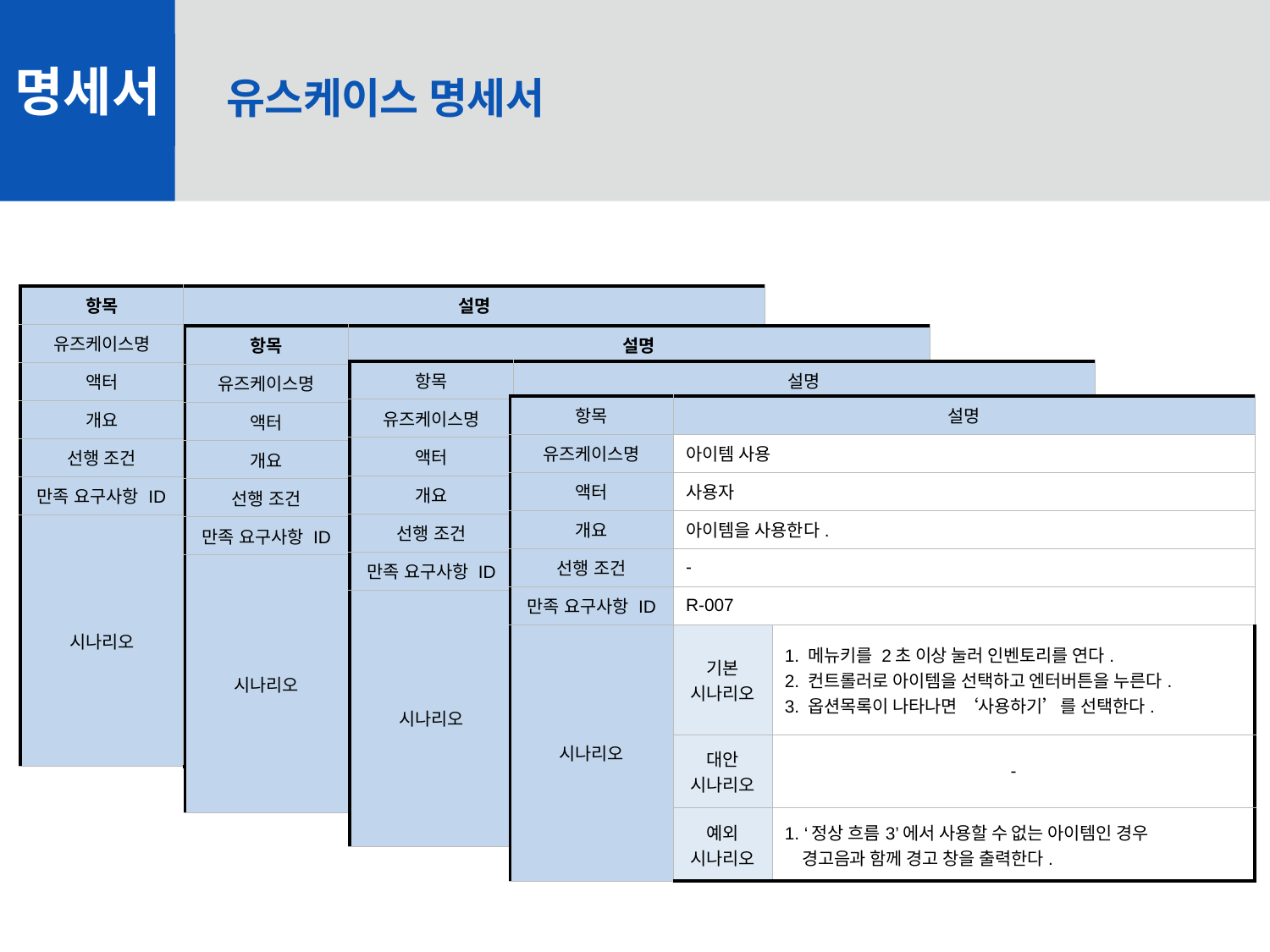

명세서
유스케이스 명세서

| 항목 | 설명 |  |
| --- | --- | --- |
| 유즈케이스명 | 플레이모드 선택 |  |
| 액터 | 사용자 |  |
| 개요 | 플레이모드 (난이도)를 선택한다. |  |
| 선행 조건 |  |  |
| 만족 요구사항 ID | R-001 |  |
| 시나리오 | 기본 시나리오 | 1. 어플리케이션을 시작한다. 2. 옵션에서 난이도를 선택한다. |
|  | 대안 시나리오 | - |
|  | 예외 시나리오 | 1. 모바일 기기와 컨트롤러가 연동이 실패하면 경고창을 띄운다. |
| 항목 | 설명 |  |
| --- | --- | --- |
| 유즈케이스명 | 상황선택 |  |
| 액터 | 사용자 |  |
| 개요 | 재해 상황을 선택한다. |  |
| 선행 조건 | - |  |
| 만족 요구사항 ID | R-002 |  |
| 시나리오 | 기본 시나리오 | 앱을 시작하면 바로 나타는 화면이다. 컨트롤러와 이벤트에 대한 설명을 확인한다. |
|  | 대안 시나리오 | - |
|  | 예외 시나리오 | - |
| 항목 | 설명 |  |
| --- | --- | --- |
| 유즈케이스명 | 아이템 클릭 |  |
| 액터 | 사용자 |  |
| 개요 | 상호작용이 가능한 오브젝트를 선택한다. |  |
| 선행 조건 | - |  |
| 만족 요구사항 ID | R-006 |  |
| 시나리오 | 기본 시나리오 | 1. 상호작용할 오브젝트에 다가간다 2. 오브젝트를 컨트롤러로 겨누고 엔터버튼을 누른다. 3. 아이템과 상호작용한다. |
|  | 대안 시나리오 | ‘정상 흐름2’ 대신, 사용자가 컨트롤 옵션을 변경한 경우 3초 이상 바라보는 것으로 선택이 가능하다. |
|  | 예외 시나리오 | - |
| 항목 | 설명 |  |
| --- | --- | --- |
| 유즈케이스명 | 아이템 사용 |  |
| 액터 | 사용자 |  |
| 개요 | 아이템을 사용한다. |  |
| 선행 조건 | - |  |
| 만족 요구사항 ID | R-007 |  |
| 시나리오 | 기본 시나리오 | 1. 메뉴키를 2초 이상 눌러 인벤토리를 연다. 2. 컨트롤러로 아이템을 선택하고 엔터버튼을 누른다. 3. 옵션목록이 나타나면 ‘사용하기’를 선택한다. |
|  | 대안 시나리오 | - |
|  | 예외 시나리오 | 1. ‘정상 흐름3’에서 사용할 수 없는 아이템인 경우 경고음과 함께 경고 창을 출력한다. |